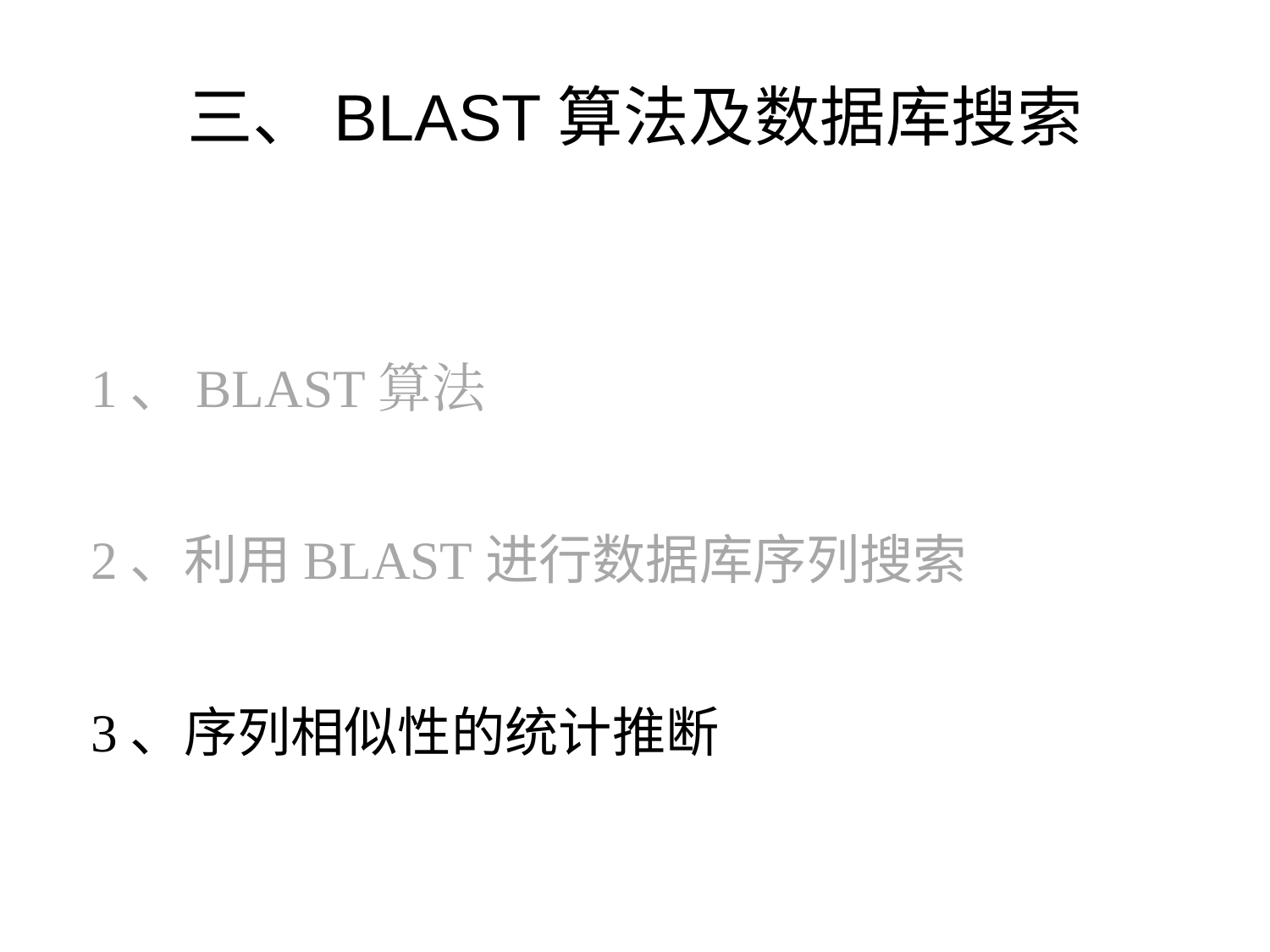

# 三、BLAST算法及数据库搜索
1、BLAST算法
2、利用BLAST进行数据库序列搜索
3、序列相似性的统计推断
64